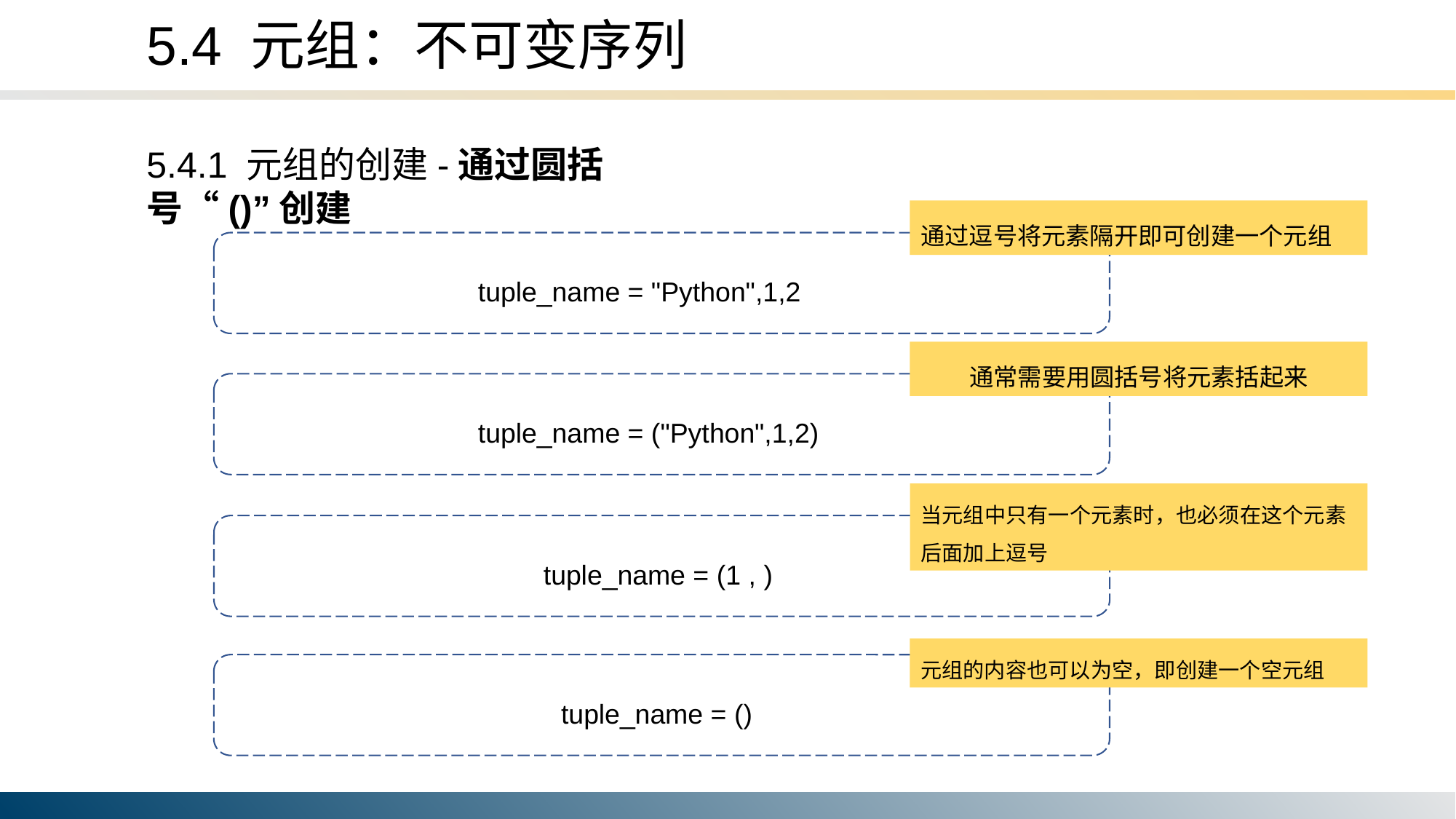

5.4 元组：不可变序列
5.4.1 元组的创建-通过圆括号“()”创建
通过逗号将元素隔开即可创建一个元组

tuple_name = "Python",1,2
通常需要用圆括号将元素括起来

tuple_name = ("Python",1,2)
当元组中只有一个元素时，也必须在这个元素后面加上逗号

tuple_name = (1 , )
元组的内容也可以为空，即创建一个空元组

tuple_name = ()